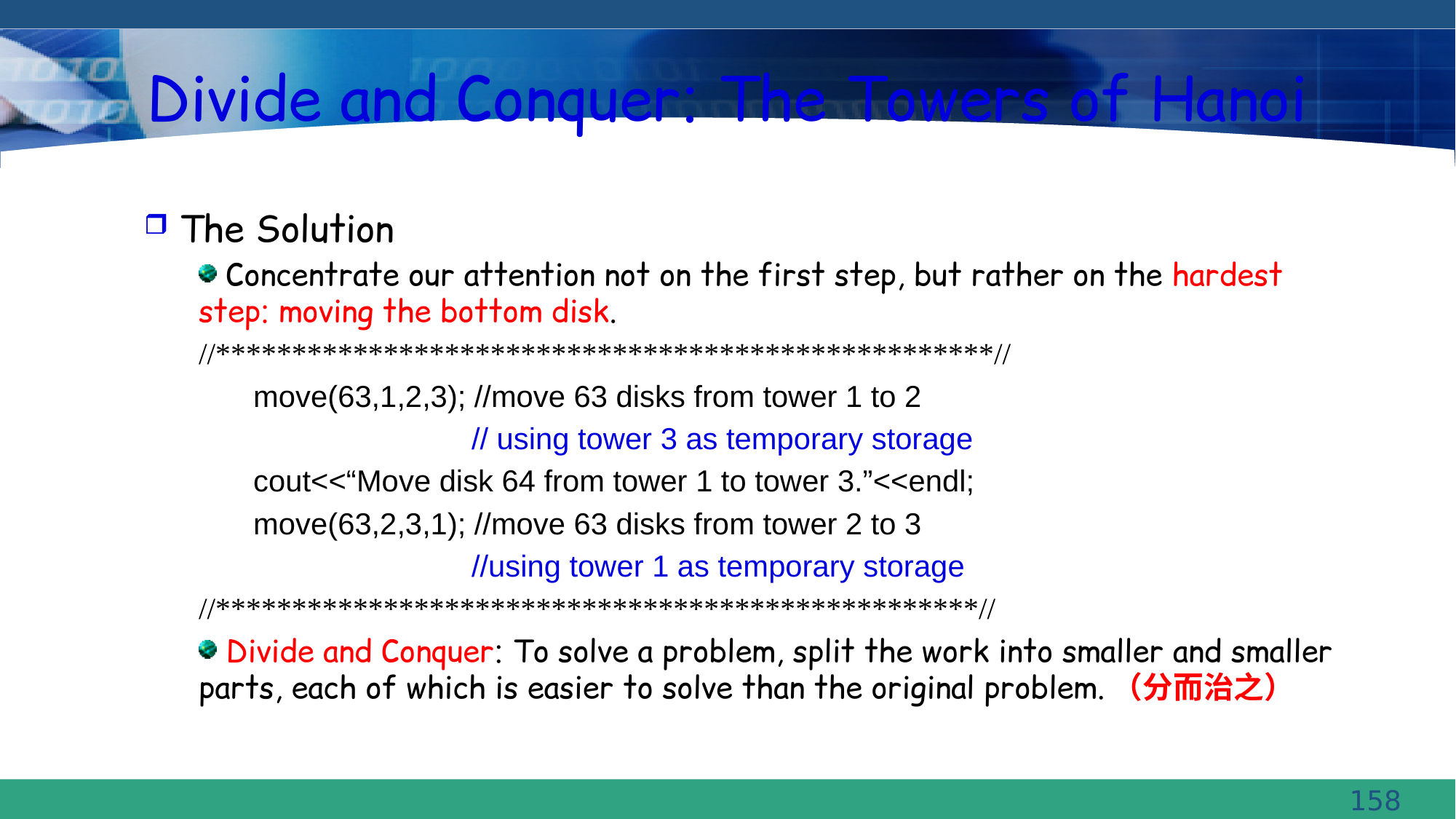

# Divide and Conquer: The Towers of Hanoi
 The Solution
 Concentrate our attention not on the first step, but rather on the hardest step: moving the bottom disk.
//***************************************************//
move(63,1,2,3); //move 63 disks from tower 1 to 2
		// using tower 3 as temporary storage
cout<<“Move disk 64 from tower 1 to tower 3.”<<endl;
move(63,2,3,1); //move 63 disks from tower 2 to 3
		//using tower 1 as temporary storage
//**************************************************//
 Divide and Conquer: To solve a problem, split the work into smaller and smaller parts, each of which is easier to solve than the original problem.（分而治之）